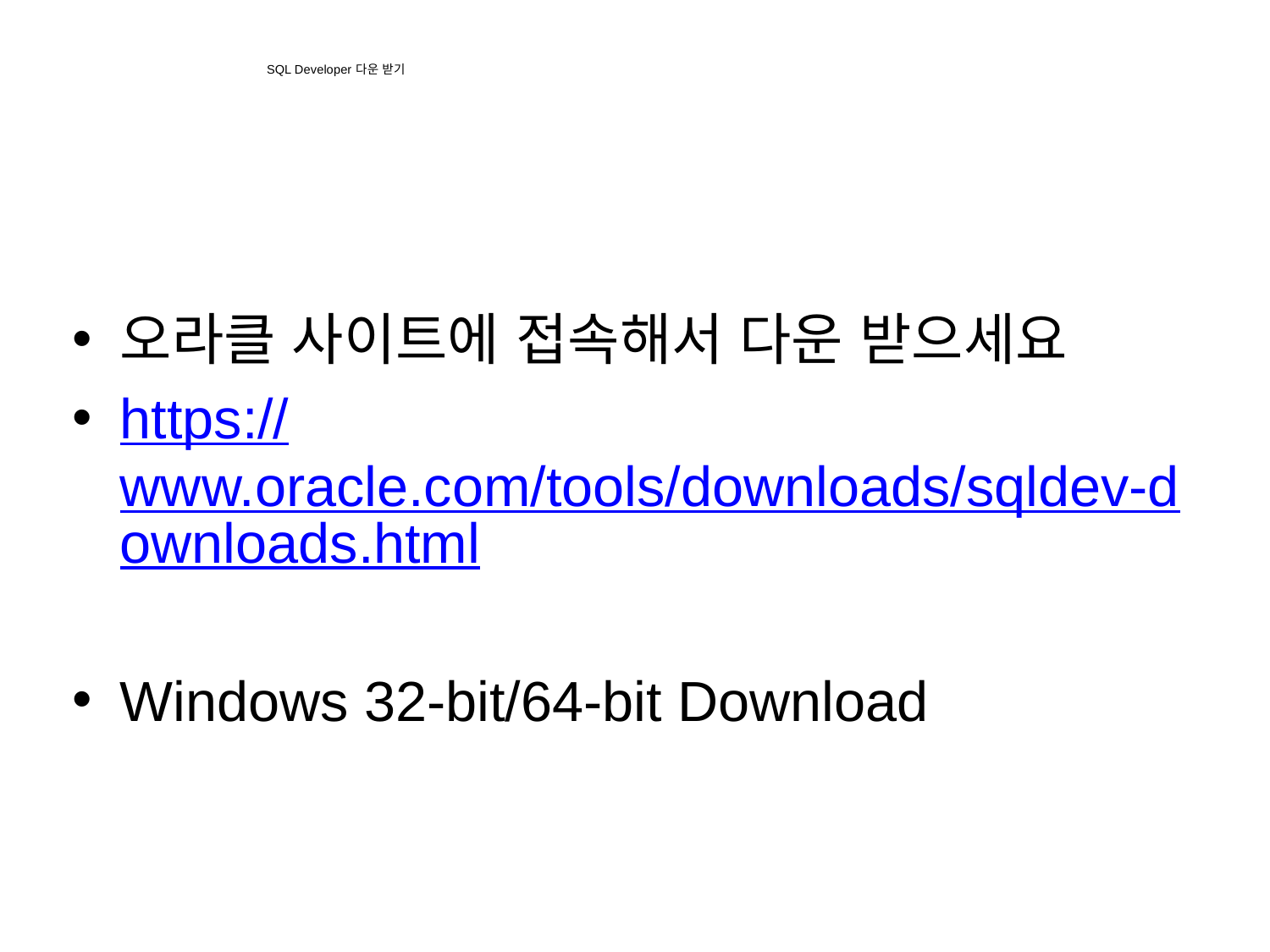

# SQL Developer 다운 받기
오라클 사이트에 접속해서 다운 받으세요
https://www.oracle.com/tools/downloads/sqldev-downloads.html

Windows 32-bit/64-bit Download